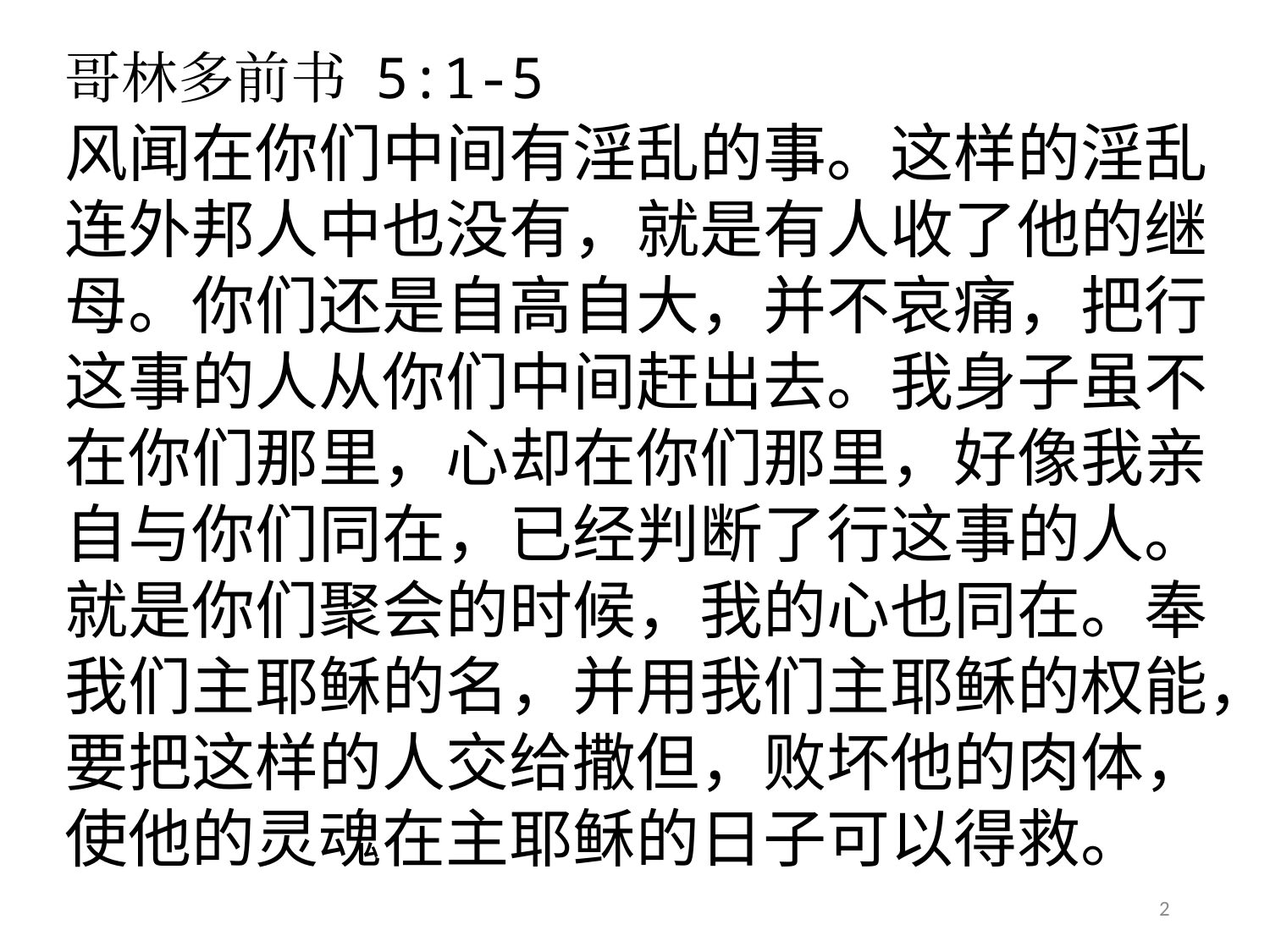

哥林多前书 5:1-5 
风闻在你们中间有淫乱的事。这样的淫乱连外邦人中也没有，就是有人收了他的继母。你们还是自高自大，并不哀痛，把行这事的人从你们中间赶出去。我身子虽不在你们那里，心却在你们那里，好像我亲自与你们同在，已经判断了行这事的人。就是你们聚会的时候，我的心也同在。奉我们主耶稣的名，并用我们主耶稣的权能，要把这样的人交给撒但，败坏他的肉体，使他的灵魂在主耶稣的日子可以得救。
2